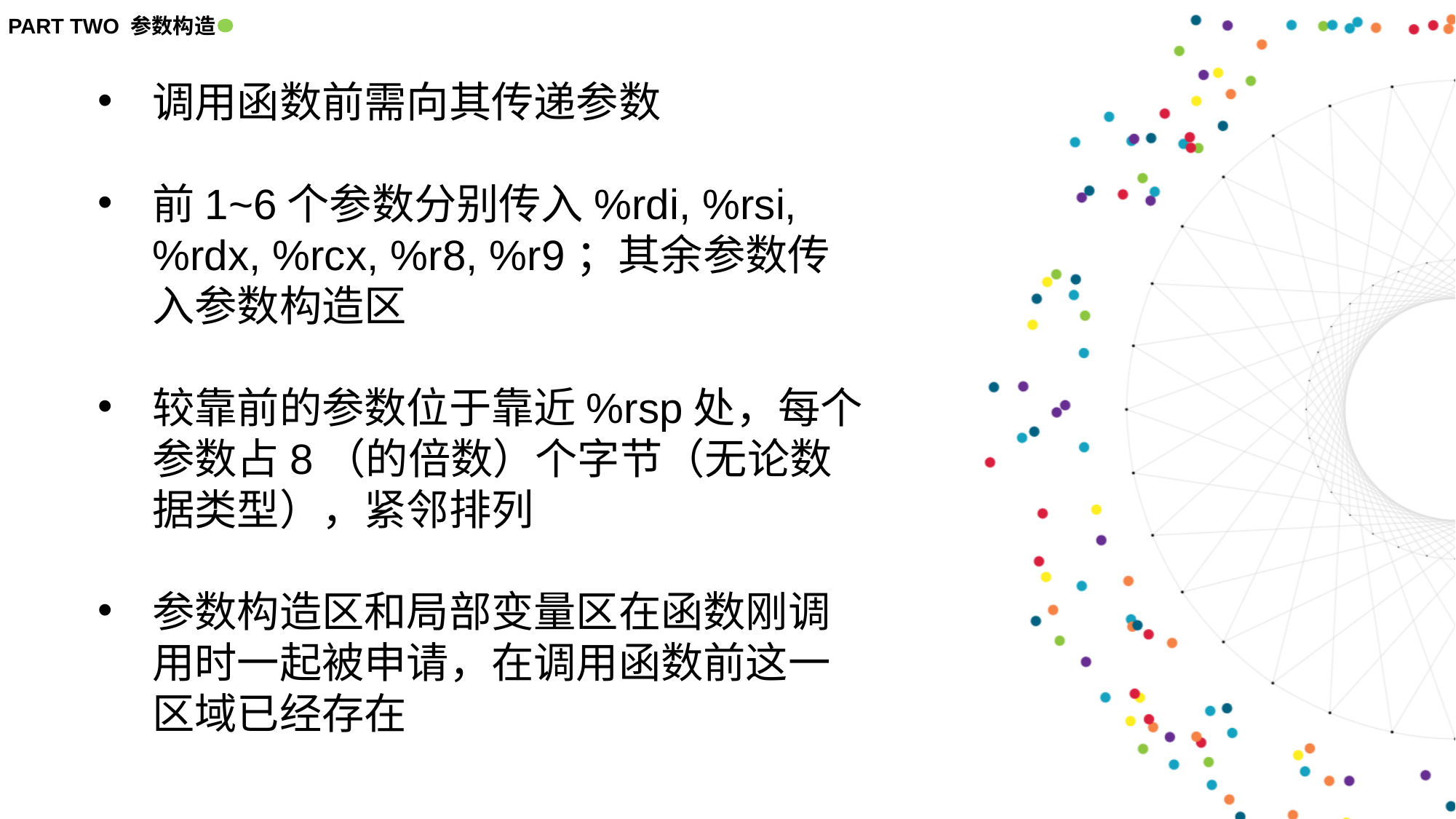

PART TWO 参数构造

调用函数前需向其传递参数

前1~6个参数分别传入%rdi, %rsi, %rdx, %rcx, %r8, %r9；其余参数传入参数构造区

较靠前的参数位于靠近%rsp处，每个参数占8（的倍数）个字节（无论数据类型），紧邻排列

参数构造区和局部变量区在函数刚调用时一起被申请，在调用函数前这一区域已经存在